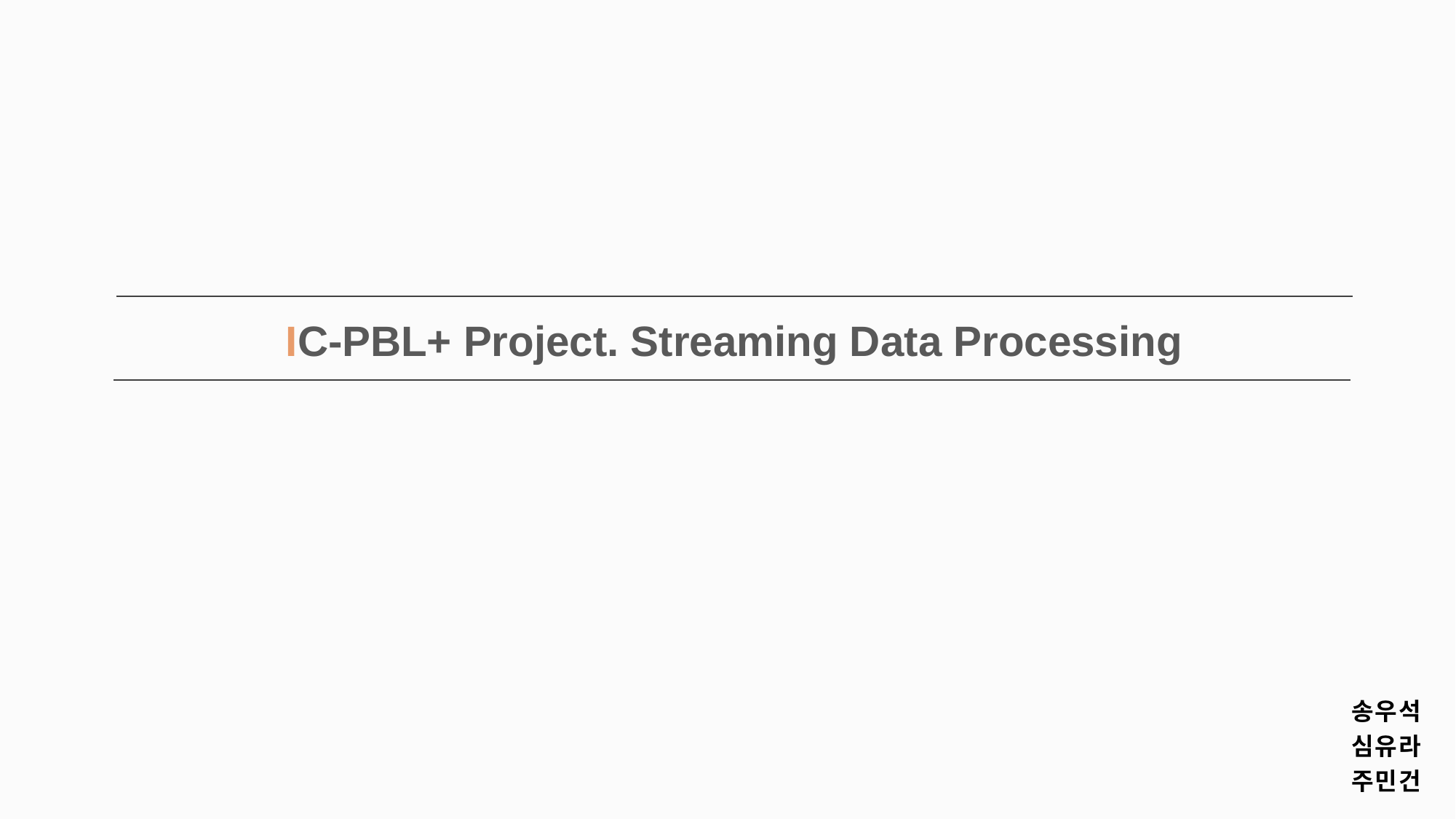

IC-PBL+ Project. Streaming Data Processing
송우석
심유라
주민건